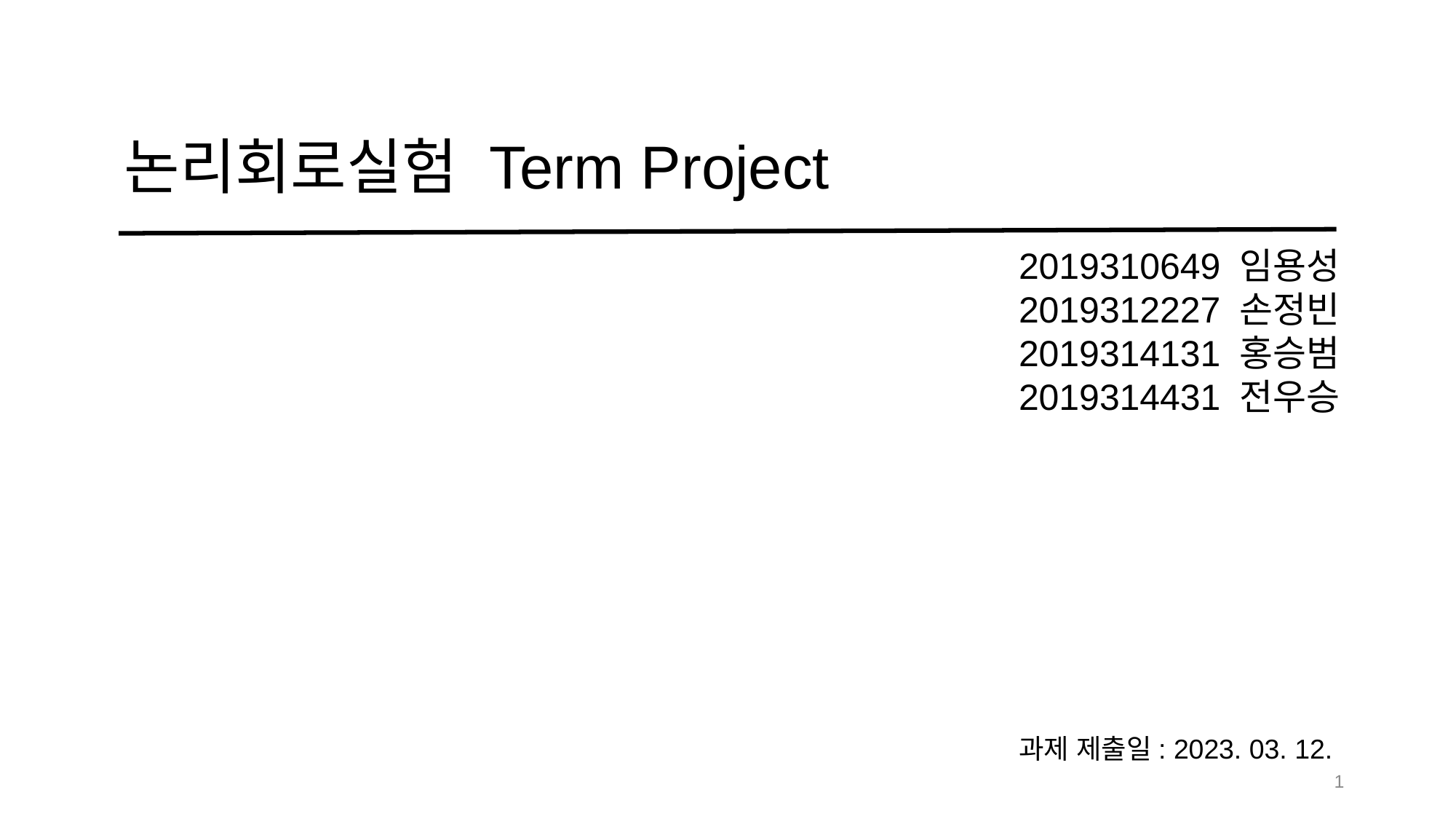

논리회로실험 Term Project
2019310649 임용성
2019312227 손정빈
2019314131 홍승범
2019314431 전우승
과제 제출일: 2023. 03. 12.
1